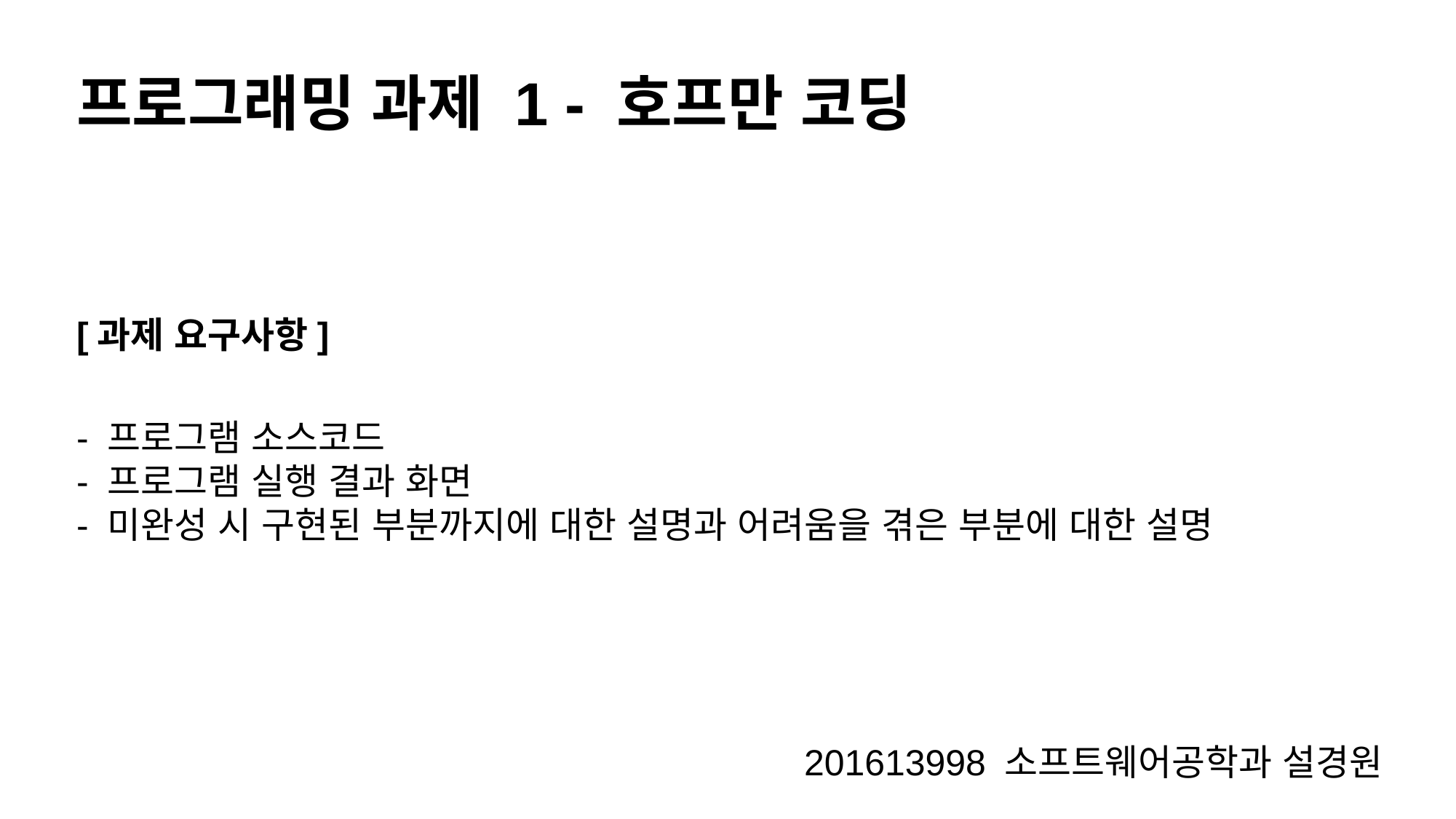

프로그래밍 과제 1 - 호프만 코딩
[과제 요구사항]
- 프로그램 소스코드
- 프로그램 실행 결과 화면
- 미완성 시 구현된 부분까지에 대한 설명과 어려움을 겪은 부분에 대한 설명
201613998 소프트웨어공학과 설경원